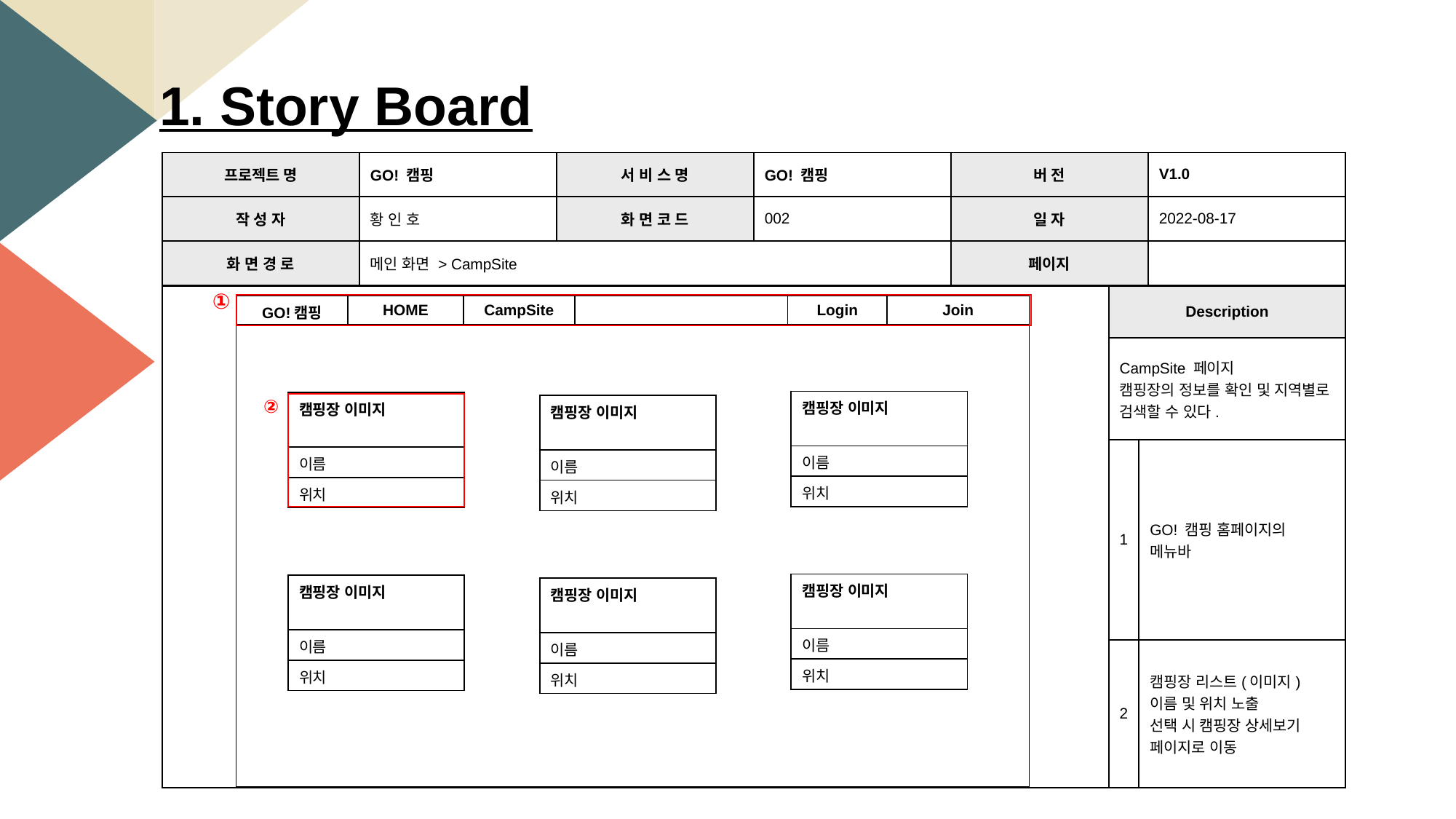

1. Story Board
| 프로젝트 명 | GO! 캠핑 | 서 비 스 명 | GO! 캠핑 | 버 전 | V1.0 |
| --- | --- | --- | --- | --- | --- |
| 작 성 자 | 황 인 호 | 화 면 코 드 | 002 | 일 자 | 2022-08-17 |
| 화 면 경 로 | 메인 화면 > CampSite |  |  | 페이지 |  |
①
|  | Description |  |
| --- | --- | --- |
|  | CampSite 페이지 캠핑장의 정보를 확인 및 지역별로 검색할 수 있다. |  |
|  | 1 | GO! 캠핑 홈페이지의 메뉴바 |
|  | 2 | 캠핑장 리스트(이미지) 이름 및 위치 노출 선택 시 캠핑장 상세보기 페이지로 이동 |

| GO!캠핑 | HOME | CampSite |  | Login | Join |
| --- | --- | --- | --- | --- | --- |
|  |  |  |  |  |  |
②
| 캠핑장 이미지 |
| --- |
| 이름 |
| 위치 |
| 캠핑장 이미지 |
| --- |
| 이름 |
| 위치 |

| 캠핑장 이미지 |
| --- |
| 이름 |
| 위치 |
| 캠핑장 이미지 |
| --- |
| 이름 |
| 위치 |
| 캠핑장 이미지 |
| --- |
| 이름 |
| 위치 |
| 캠핑장 이미지 |
| --- |
| 이름 |
| 위치 |